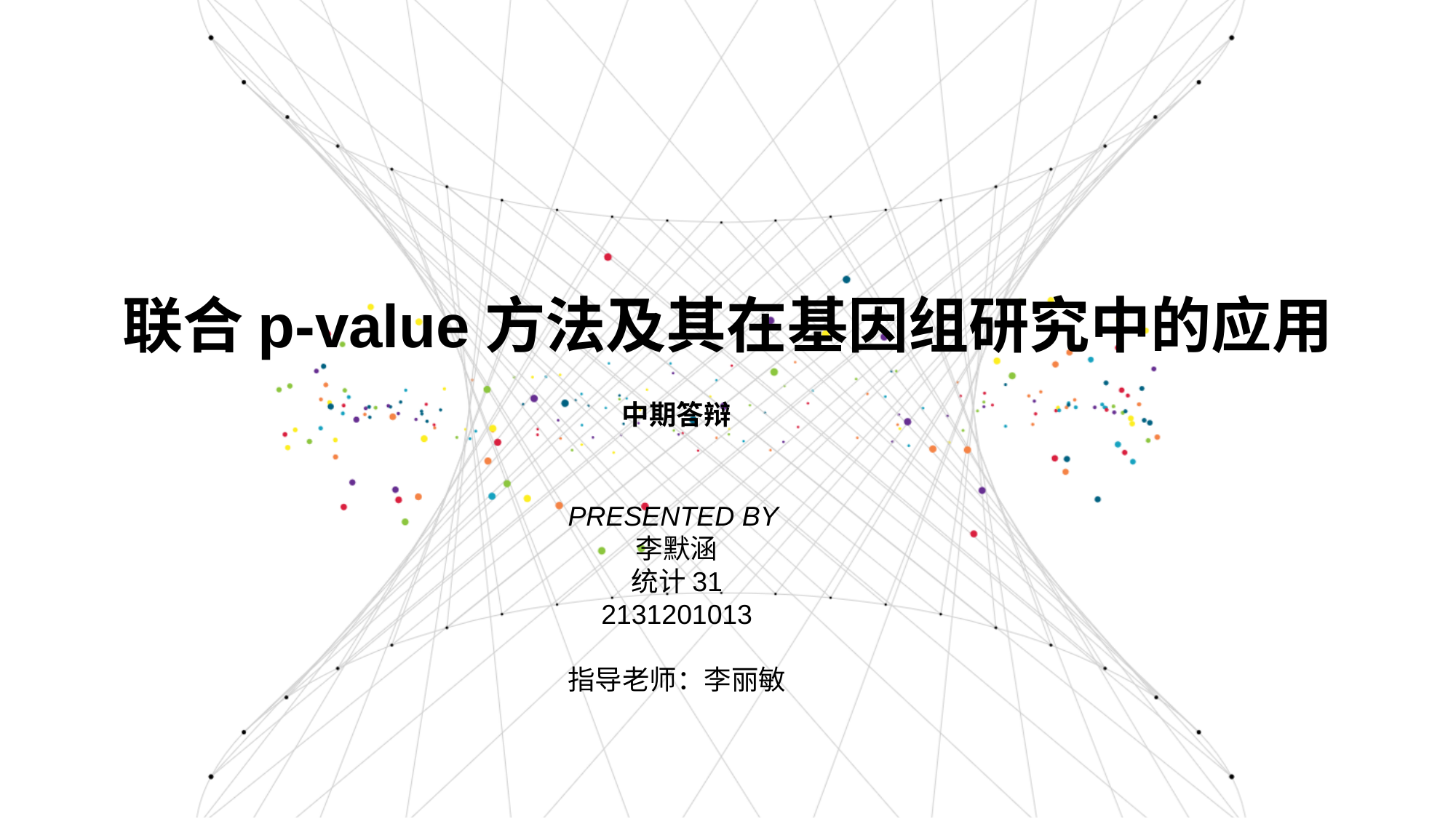

联合p-value方法及其在基因组研究中的应用
中期答辩
PRESENTED BY
李默涵
统计31
2131201013

指导老师：李丽敏